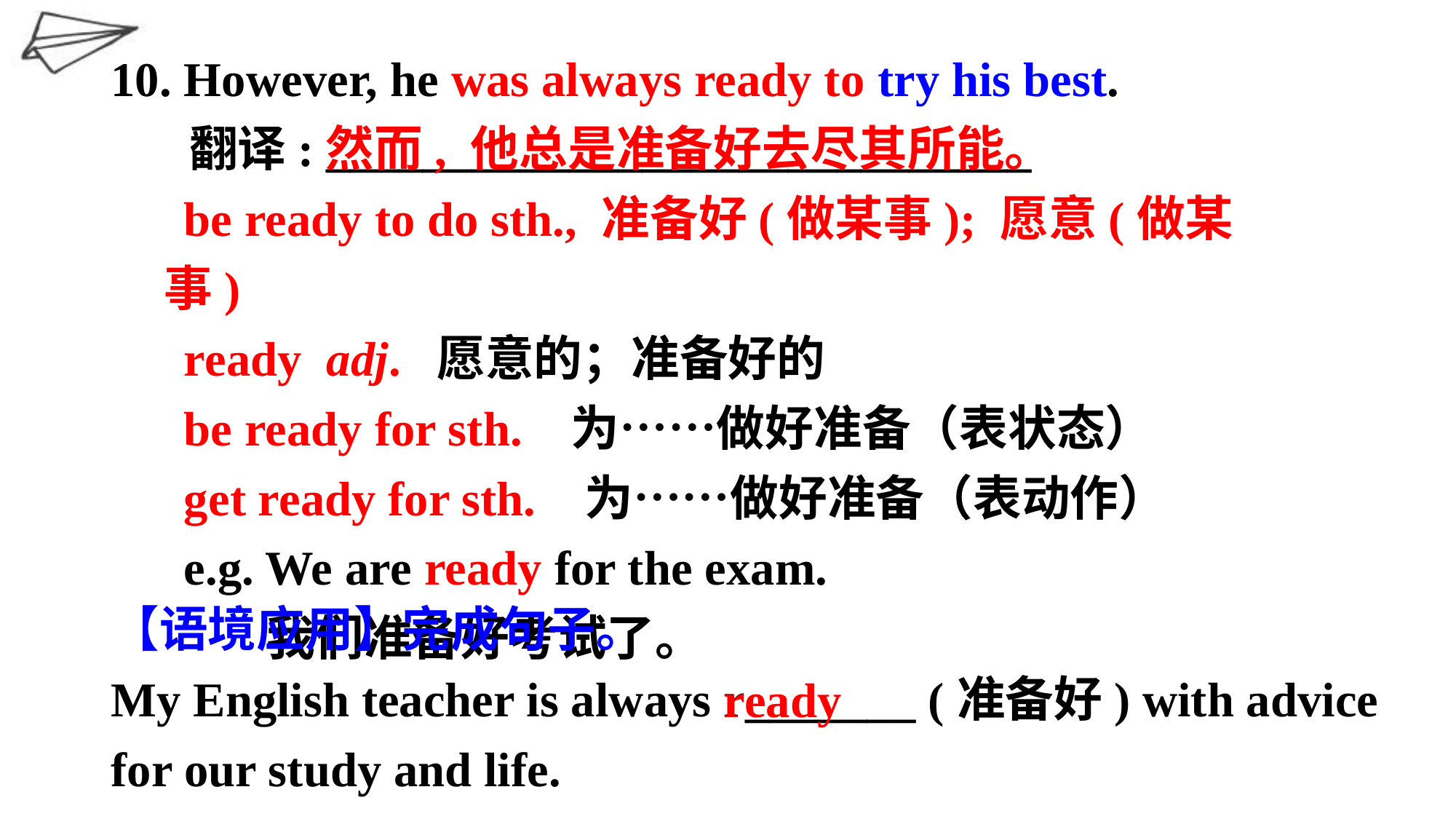

10. However, he was always ready to try his best.
      翻译: _____________________________
      be ready to do sth., 准备好(做某事); 愿意(做某事)
      ready  adj.  愿意的；准备好的
      be ready for sth.   为……做好准备（表状态）
      get ready for sth.   为……做好准备（表动作）
      e.g. We are ready for the exam.
             我们准备好考试了。
然而, 他总是准备好去尽其所能。
【语境应用】完成句子。
My English teacher is always r_______ (准备好) with advice for our study and life.
ready